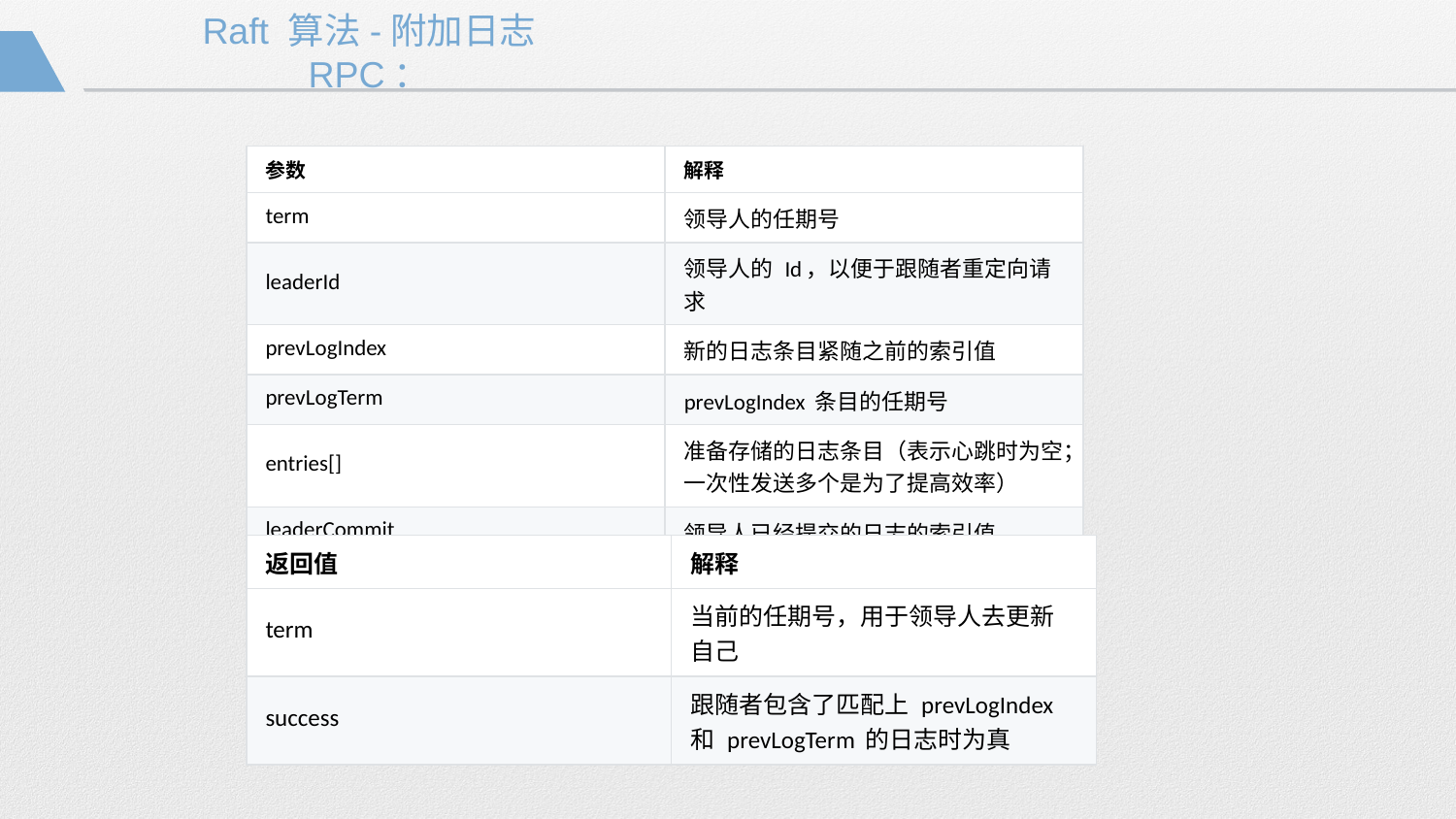

Raft 算法-附加日志 RPC：
| 参数 | 解释 |
| --- | --- |
| term | 领导人的任期号 |
| leaderId | 领导人的 Id，以便于跟随者重定向请求 |
| prevLogIndex | 新的日志条目紧随之前的索引值 |
| prevLogTerm | prevLogIndex 条目的任期号 |
| entries[] | 准备存储的日志条目（表示心跳时为空；一次性发送多个是为了提高效率） |
| leaderCommit | 领导人已经提交的日志的索引值 |
| 返回值 | 解释 |
| --- | --- |
| term | 当前的任期号，用于领导人去更新自己 |
| success | 跟随者包含了匹配上 prevLogIndex 和 prevLogTerm 的日志时为真 |